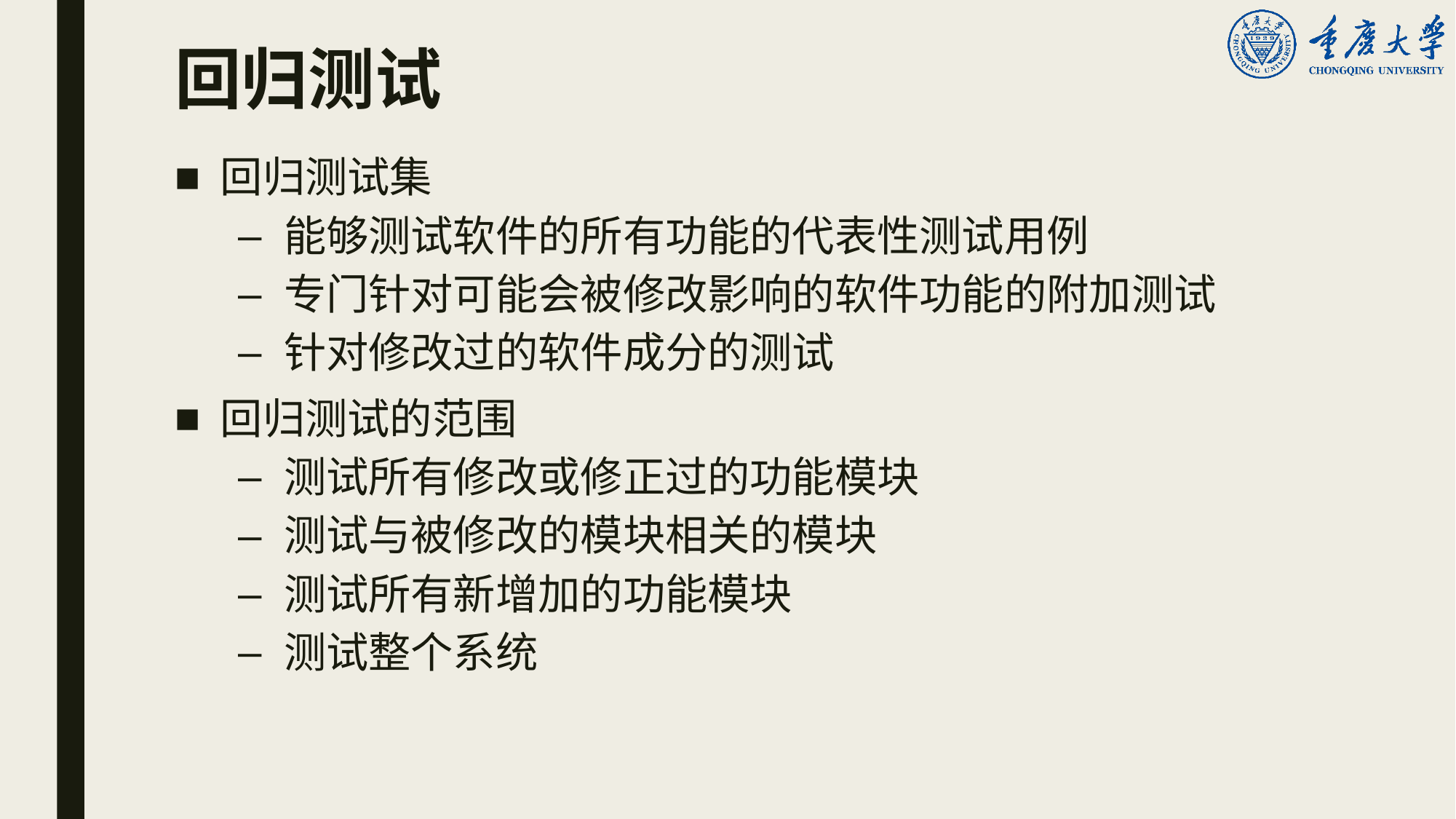

# 回归测试
回归测试集
能够测试软件的所有功能的代表性测试用例
专门针对可能会被修改影响的软件功能的附加测试
针对修改过的软件成分的测试
回归测试的范围
测试所有修改或修正过的功能模块
测试与被修改的模块相关的模块
测试所有新增加的功能模块
测试整个系统